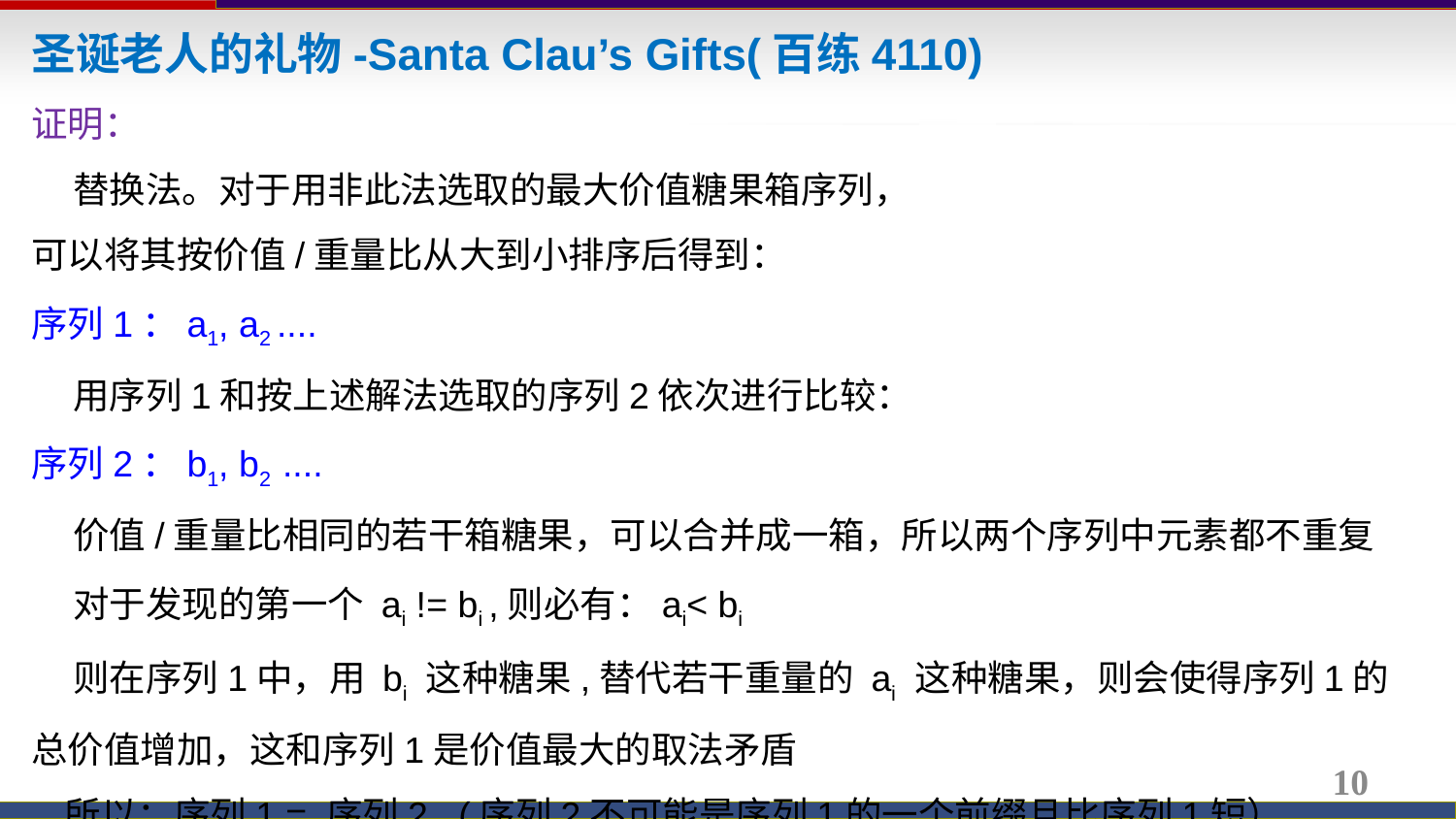

圣诞老人的礼物-Santa Clau’s Gifts(百练4110)
证明：
    替换法。对于用非此法选取的最大价值糖果箱序列，
可以将其按价值/重量比从大到小排序后得到：
序列1：a1, a2 ....
    用序列1和按上述解法选取的序列2依次进行比较：
序列2：b1, b2  ....
    价值/重量比相同的若干箱糖果，可以合并成一箱，所以两个序列中元素都不重复
    对于发现的第一个 ai != bi ,则必有：ai< bi
    则在序列1中，用 bi 这种糖果,替代若干重量的 ai 这种糖果，则会使得序列1的总价值增加，这和序列1是价值最大的取法矛盾
   所以：序列1 = 序列2   (序列2不可能是序列1的一个前缀且比序列1短）